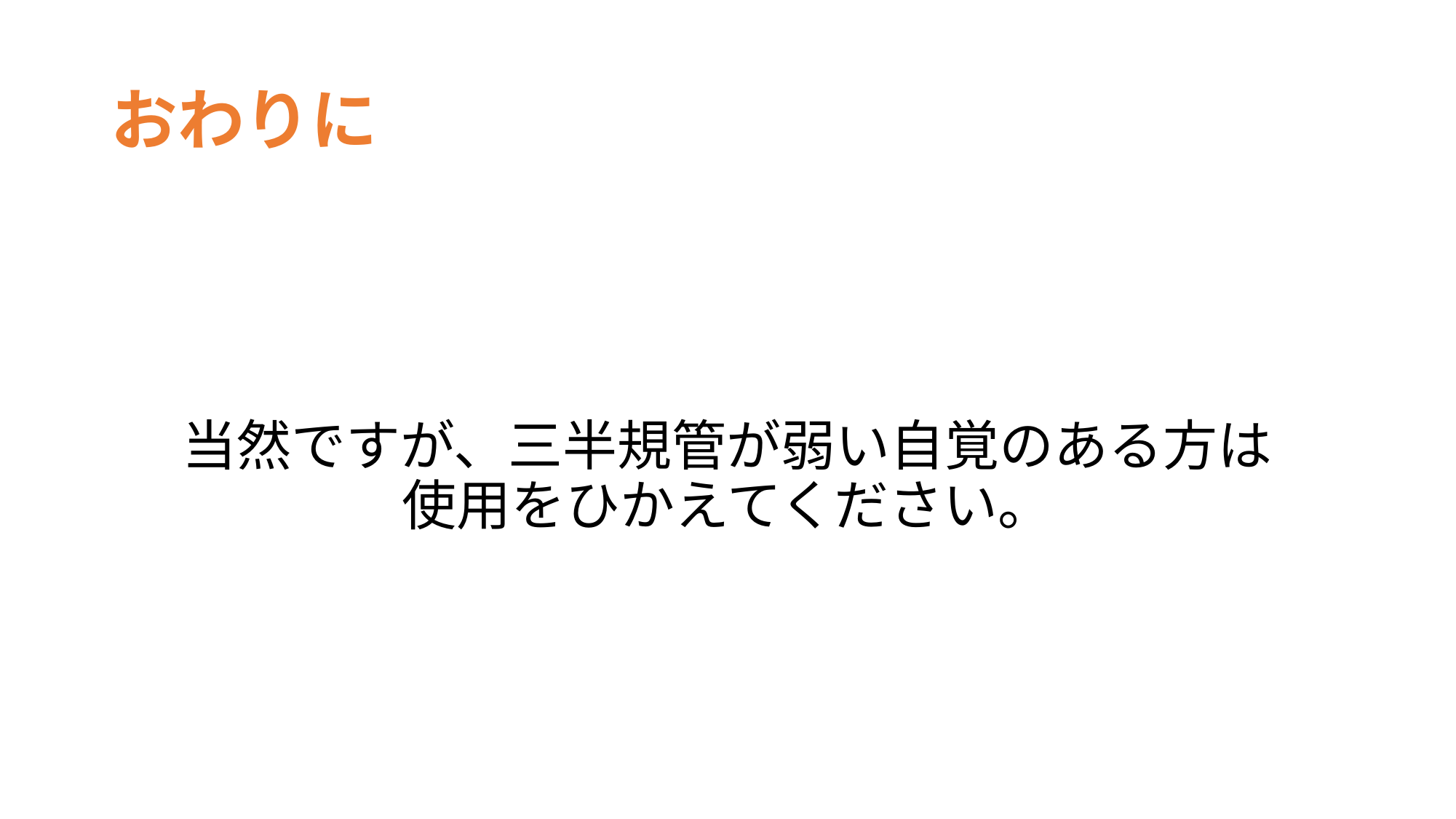

# おわりに
当然ですが、三半規管が弱い自覚のある方は
使用をひかえてください。